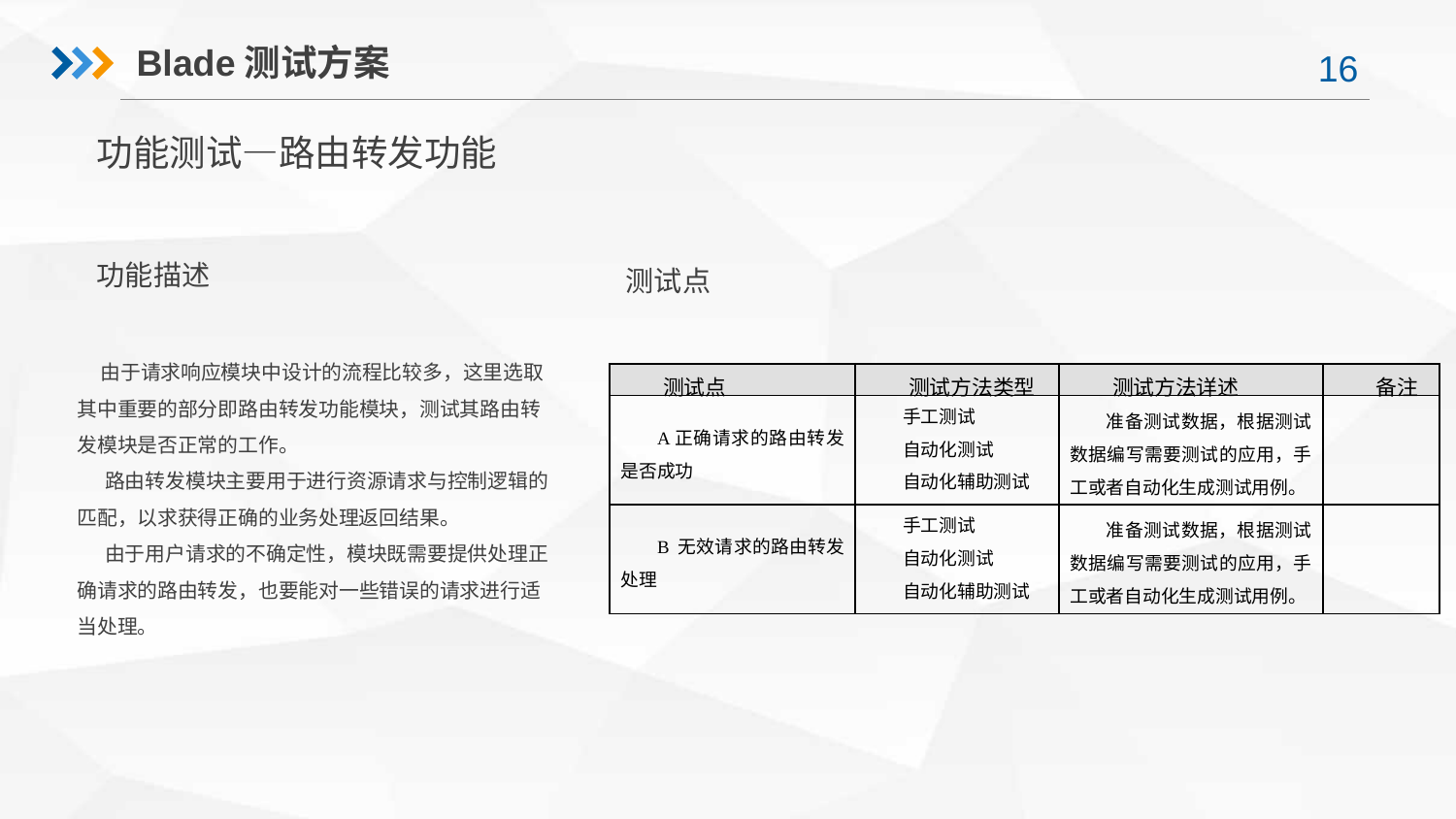

Blade测试方案
功能测试—路由转发功能
功能描述
测试点

    由于请求响应模块中设计的流程比较多，这里选取其中重要的部分即路由转发功能模块，测试其路由转发模块是否正常的工作。
     路由转发模块主要用于进行资源请求与控制逻辑的匹配，以求获得正确的业务处理返回结果。
     由于用户请求的不确定性，模块既需要提供处理正确请求的路由转发，也要能对一些错误的请求进行适当处理。

| 测试点 | 测试方法类型 | 测试方法详述 | 备注 |
| --- | --- | --- | --- |
| A正确请求的路由转发是否成功 | 手工测试 自动化测试 自动化辅助测试 | 准备测试数据，根据测试数据编写需要测试的应用，手工或者自动化生成测试用例。 |  |
| B 无效请求的路由转发处理 | 手工测试 自动化测试 自动化辅助测试 | 准备测试数据，根据测试数据编写需要测试的应用，手工或者自动化生成测试用例。 |  |